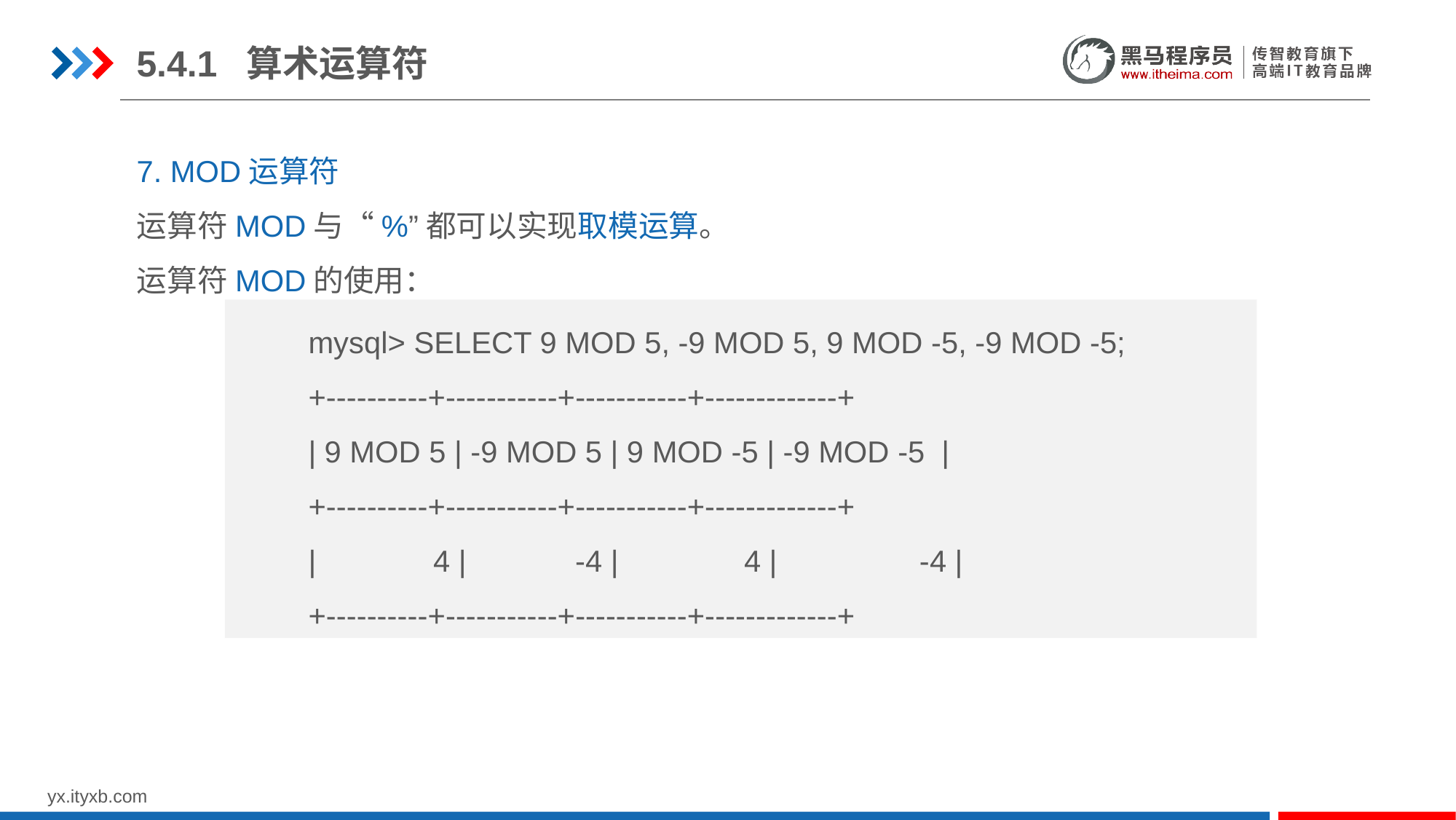

5.4.1  算术运算符
7. MOD运算符
运算符MOD与“%”都可以实现取模运算。
运算符MOD的使用：
mysql> SELECT 9 MOD 5, -9 MOD 5, 9 MOD -5, -9 MOD -5;
+----------+-----------+-----------+-------------+
| 9 MOD 5 | -9 MOD 5 | 9 MOD -5 | -9 MOD -5  |
+----------+-----------+-----------+-------------+
|              4 |             -4 |               4 |                 -4 |
+----------+-----------+-----------+-------------+